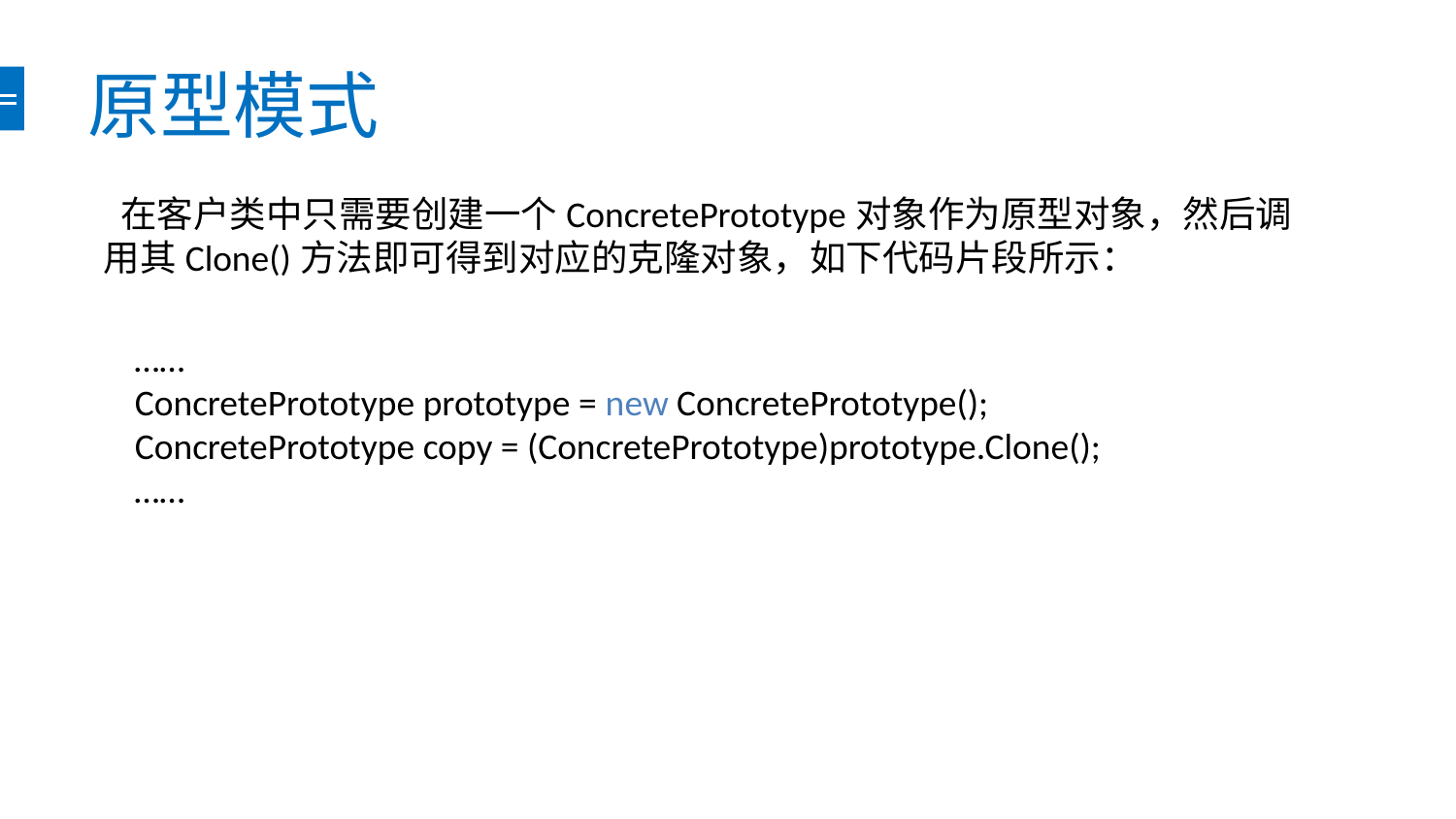

# 原型模式
 在客户类中只需要创建一个ConcretePrototype对象作为原型对象，然后调用其Clone()方法即可得到对应的克隆对象，如下代码片段所示：
    ……
    ConcretePrototype prototype = new ConcretePrototype();
    ConcretePrototype copy = (ConcretePrototype)prototype.Clone();
    ……